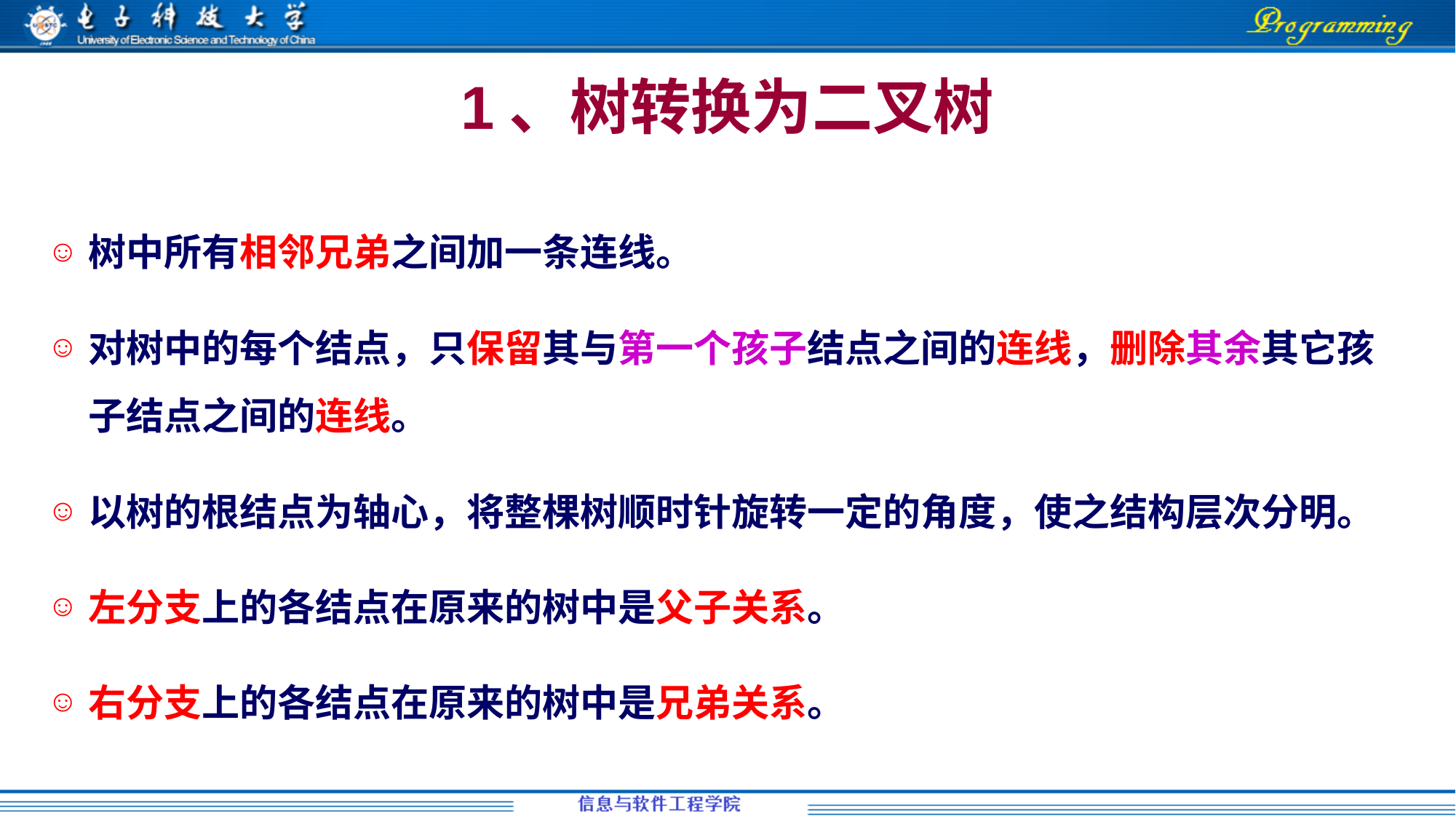

# 1、树转换为二叉树
树中所有相邻兄弟之间加一条连线。
对树中的每个结点，只保留其与第一个孩子结点之间的连线，删除其余其它孩子结点之间的连线。
以树的根结点为轴心，将整棵树顺时针旋转一定的角度，使之结构层次分明。
左分支上的各结点在原来的树中是父子关系。
右分支上的各结点在原来的树中是兄弟关系。